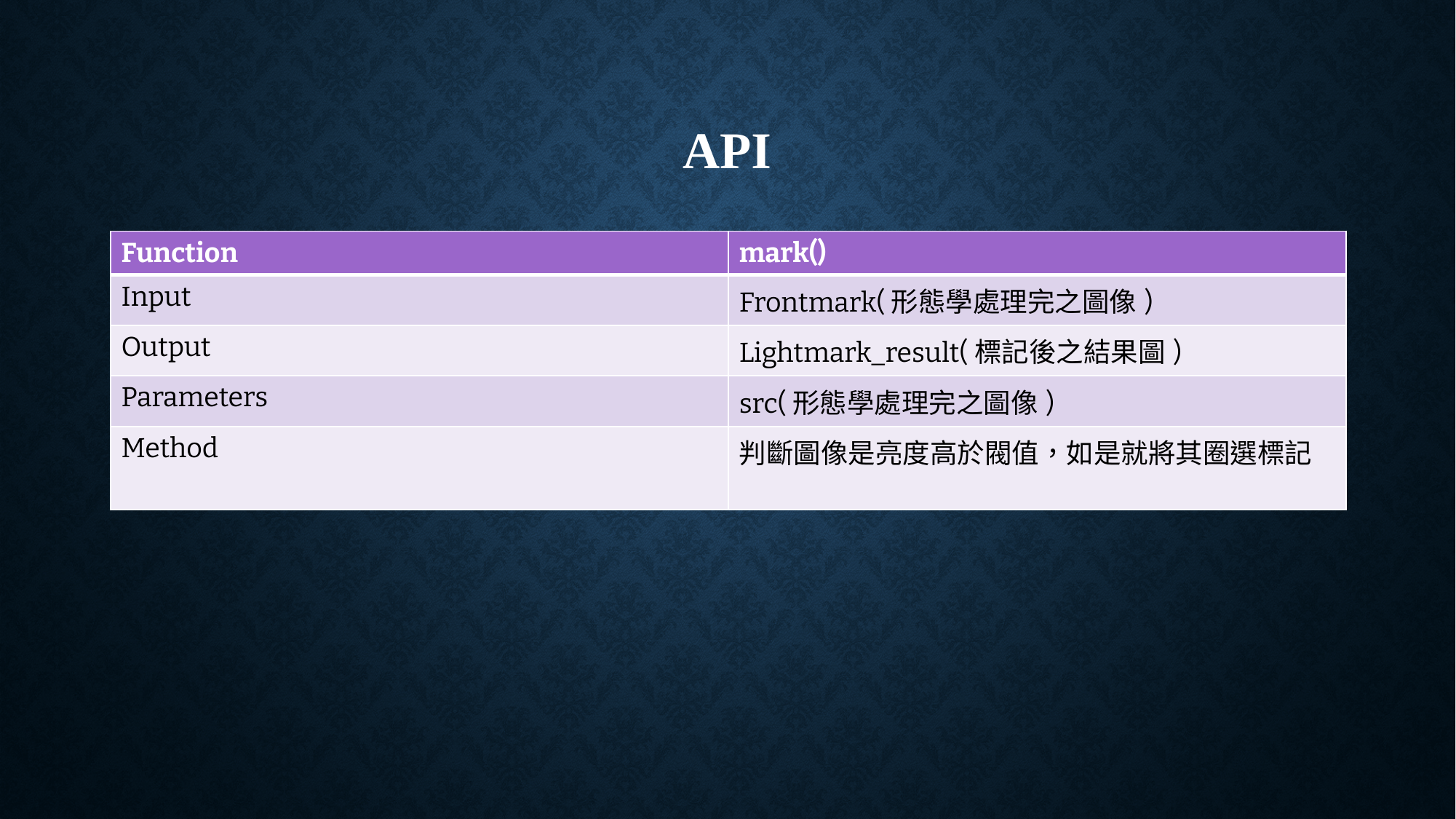

# API
| Function | mark() |
| --- | --- |
| Input | Frontmark(形態學處理完之圖像) |
| Output | Lightmark\_result(標記後之結果圖) |
| Parameters | src(形態學處理完之圖像) |
| Method | 判斷圖像是亮度高於閥值，如是就將其圈選標記 |